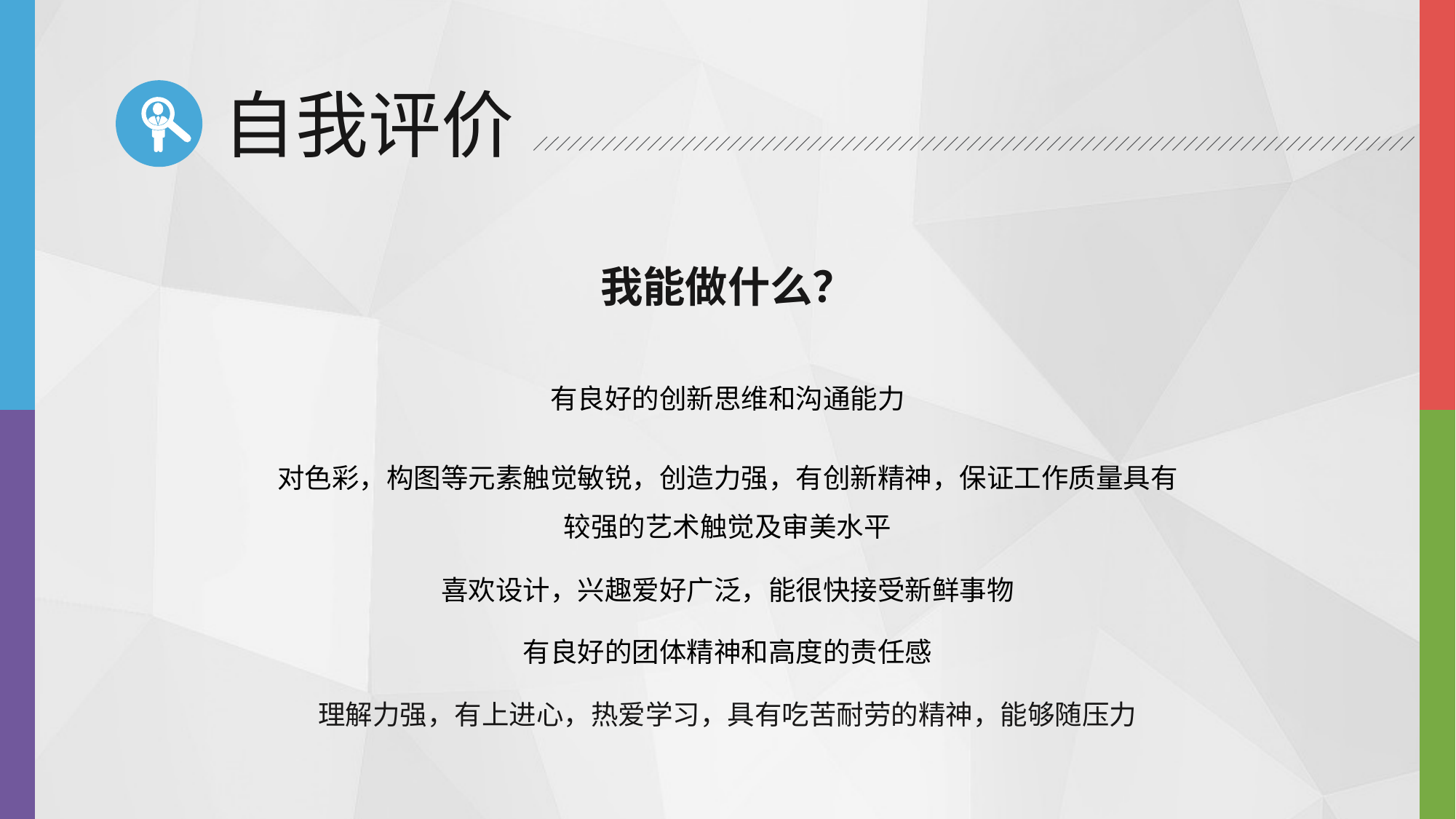

自我评价

我能做什么？
有良好的创新思维和沟通能力
对色彩，构图等元素触觉敏锐，创造力强，有创新精神，保证工作质量具有较强的艺术触觉及审美水平
喜欢设计，兴趣爱好广泛，能很快接受新鲜事物
有良好的团体精神和高度的责任感
理解力强，有上进心，热爱学习，具有吃苦耐劳的精神，能够随压力